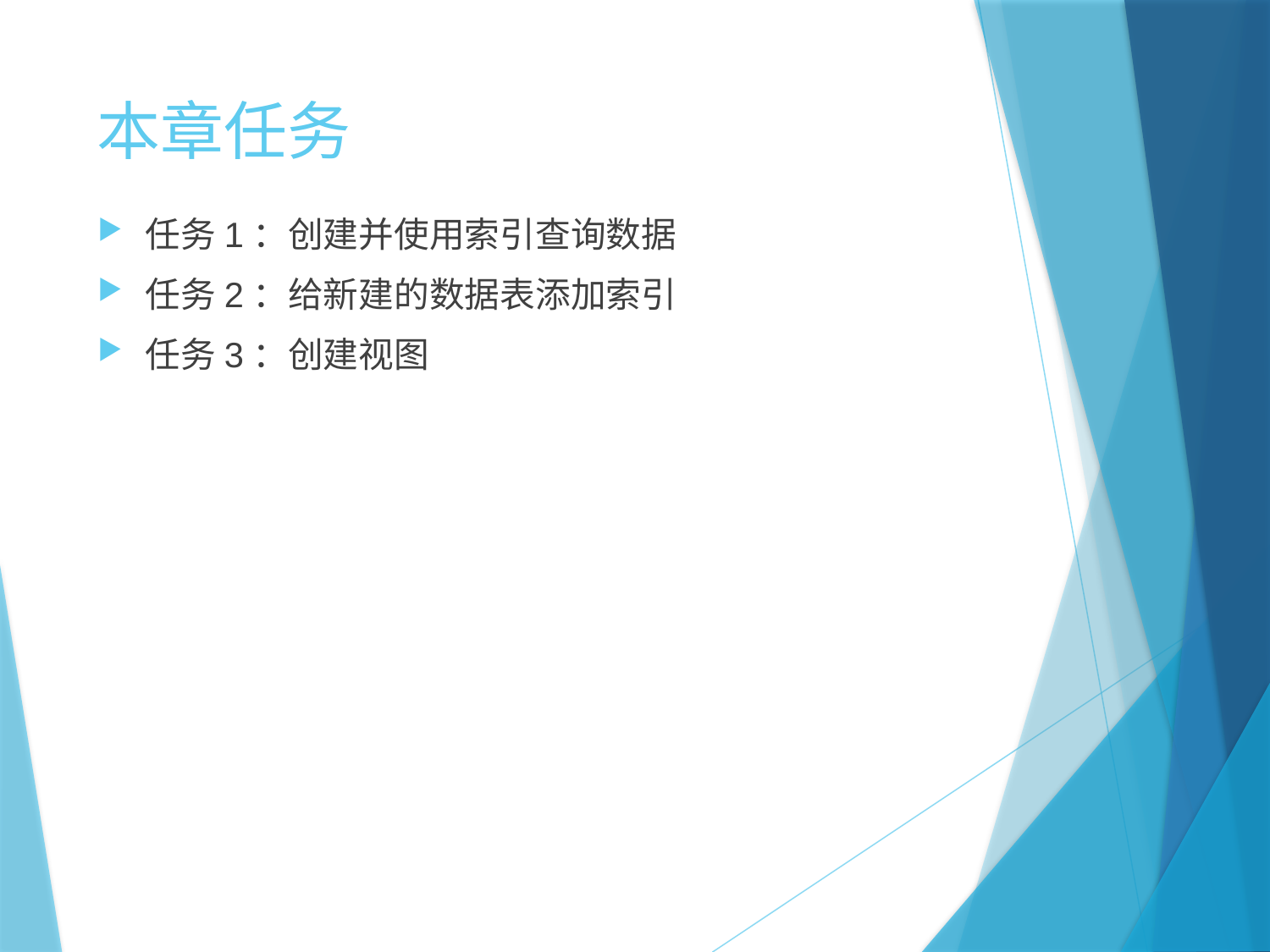

# 本章任务
任务1：创建并使用索引查询数据
任务2：给新建的数据表添加索引
任务3：创建视图